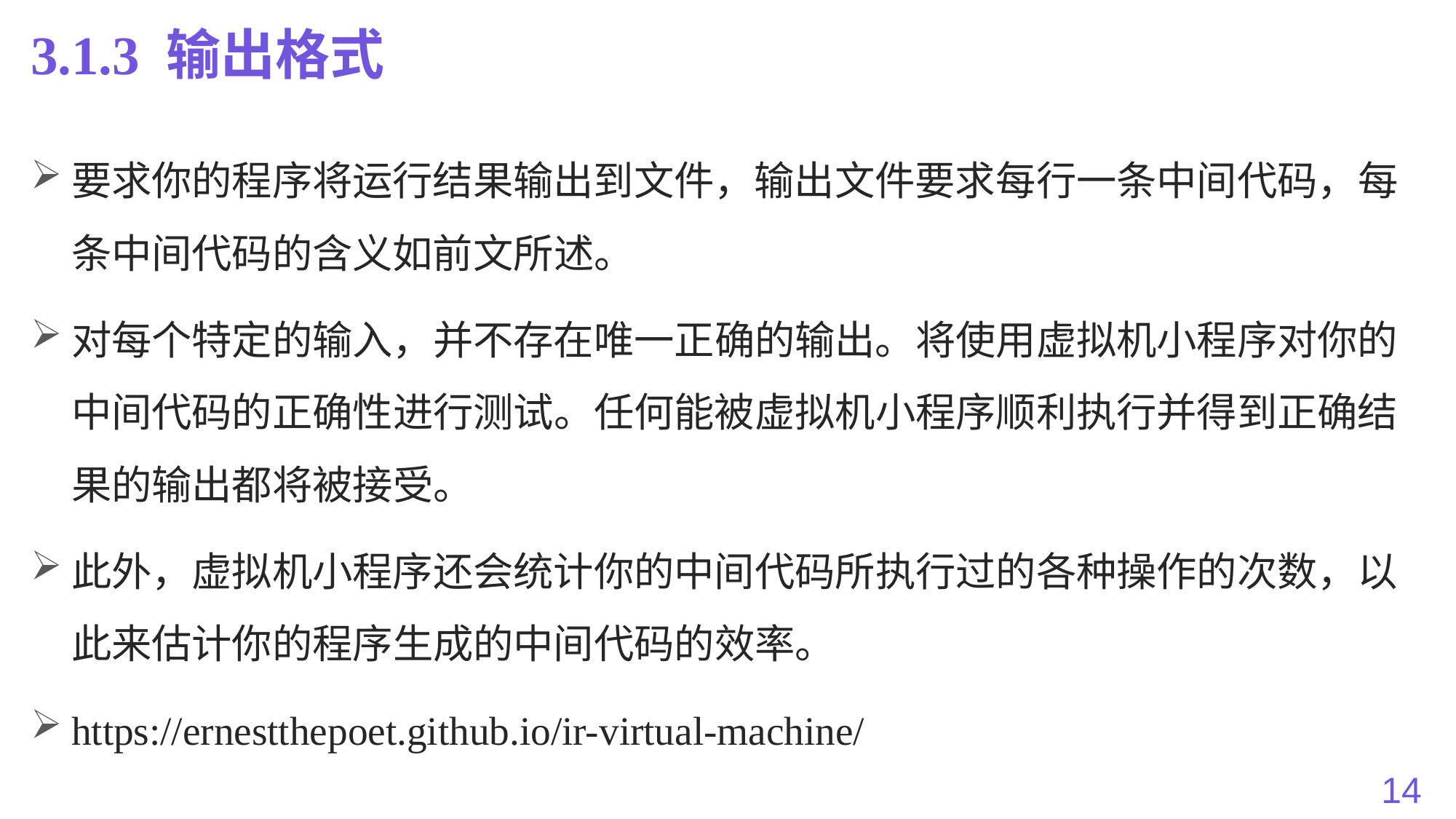

# 3.1.3 输出格式
要求你的程序将运行结果输出到文件，输出文件要求每行一条中间代码，每条中间代码的含义如前文所述。
对每个特定的输入，并不存在唯一正确的输出。将使用虚拟机小程序对你的中间代码的正确性进行测试。任何能被虚拟机小程序顺利执行并得到正确结果的输出都将被接受。
此外，虚拟机小程序还会统计你的中间代码所执行过的各种操作的次数，以此来估计你的程序生成的中间代码的效率。
https://ernestthepoet.github.io/ir-virtual-machine/
14